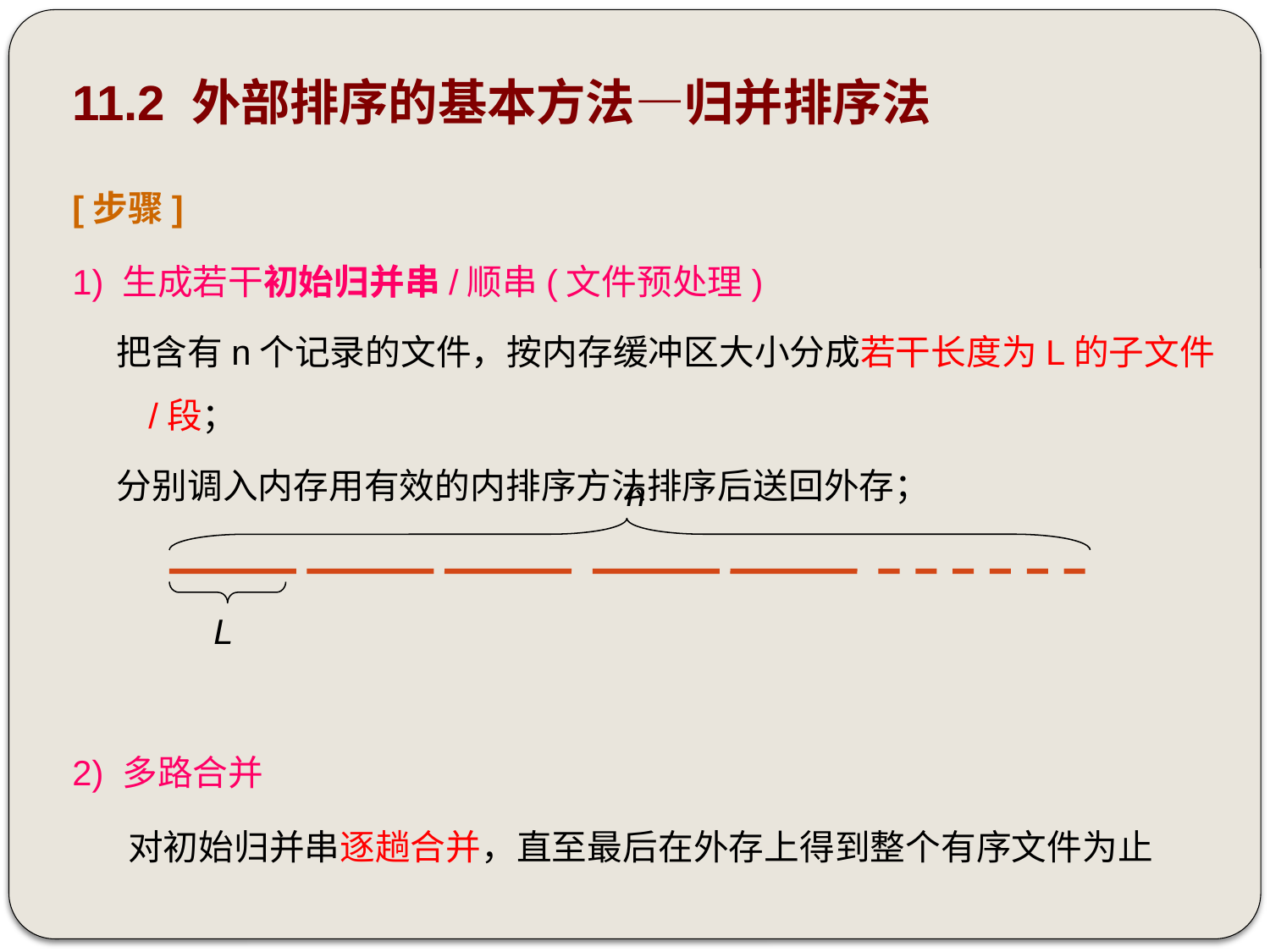

# 11.2 外部排序的基本方法—归并排序法

[步骤]
1) 生成若干初始归并串/顺串(文件预处理)
把含有n个记录的文件，按内存缓冲区大小分成若干长度为L的子文件/段；
分别调入内存用有效的内排序方法排序后送回外存；

2) 多路合并
      对初始归并串逐趟合并，直至最后在外存上得到整个有序文件为止
n

L